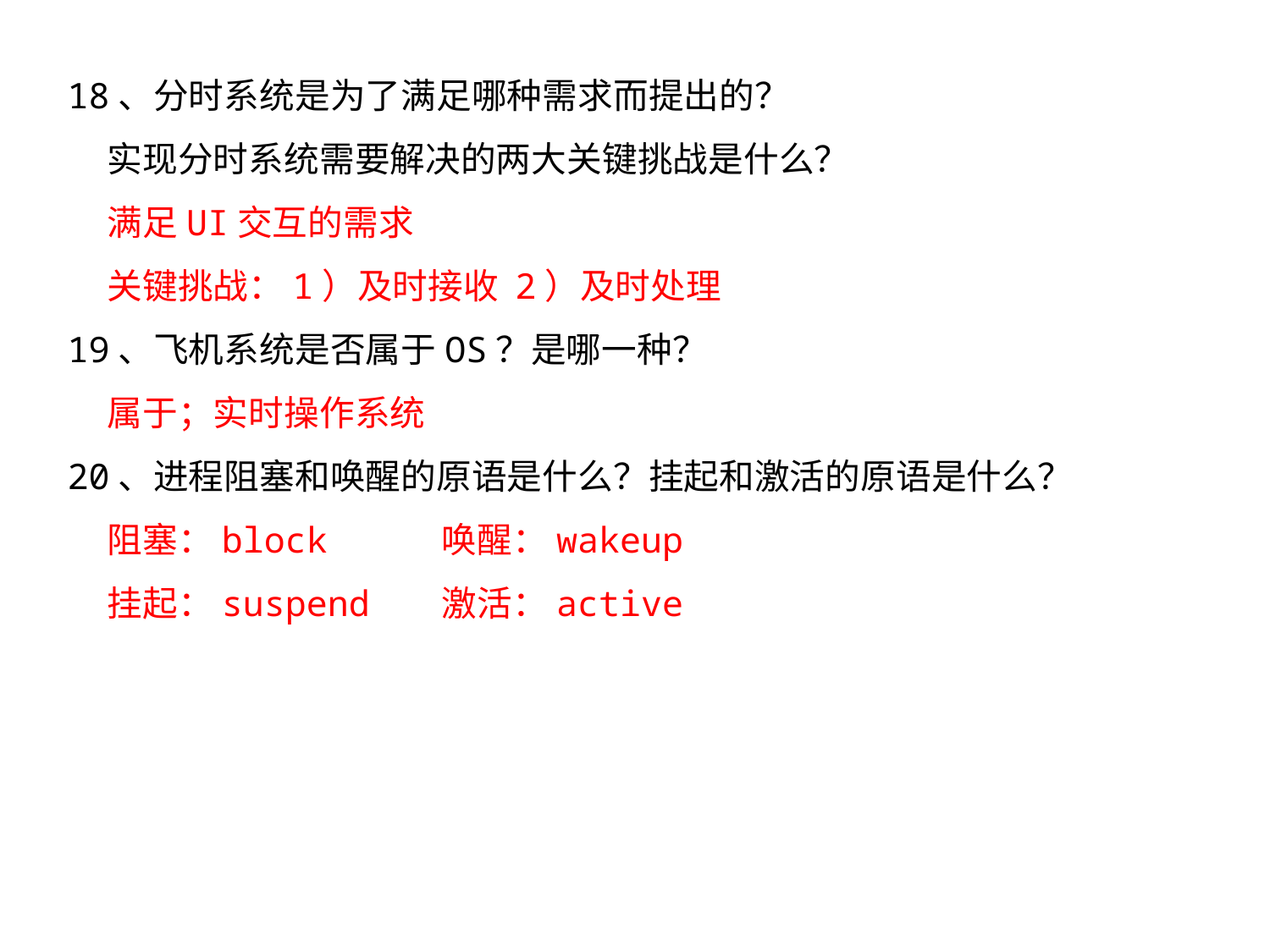

18、分时系统是为了满足哪种需求而提出的？
    实现分时系统需要解决的两大关键挑战是什么？
    满足UI交互的需求
    关键挑战：1）及时接收 2）及时处理
19、飞机系统是否属于OS？是哪一种？
    属于；实时操作系统
20、进程阻塞和唤醒的原语是什么？挂起和激活的原语是什么？
    阻塞：block     唤醒：wakeup
    挂起：suspend   激活：active